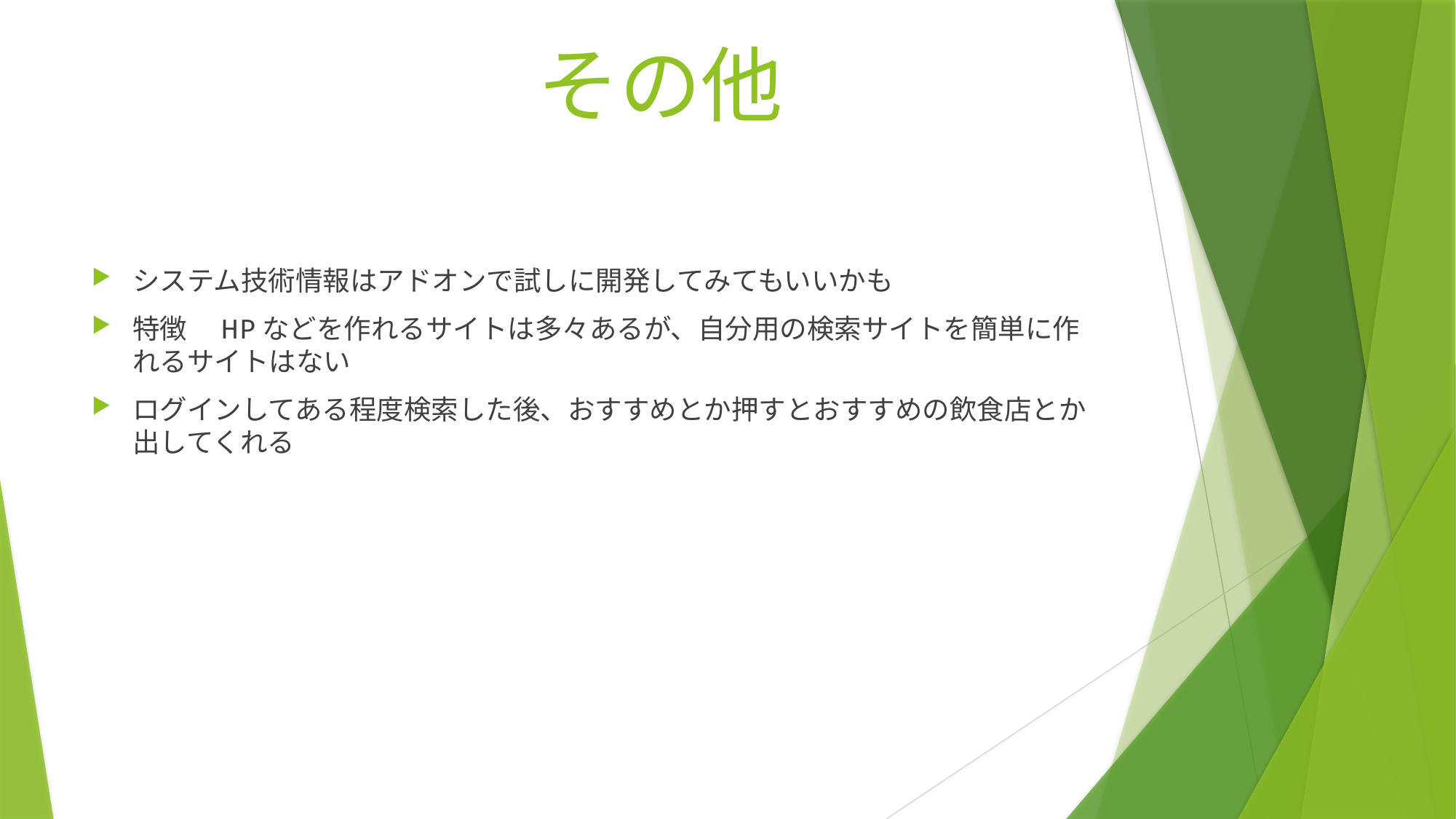

その他
システム技術情報はアドオンで試しに開発してみてもいいかも
特徴　HPなどを作れるサイトは多々あるが、自分用の検索サイトを簡単に作れるサイトはない
ログインしてある程度検索した後、おすすめとか押すとおすすめの飲食店とか出してくれる